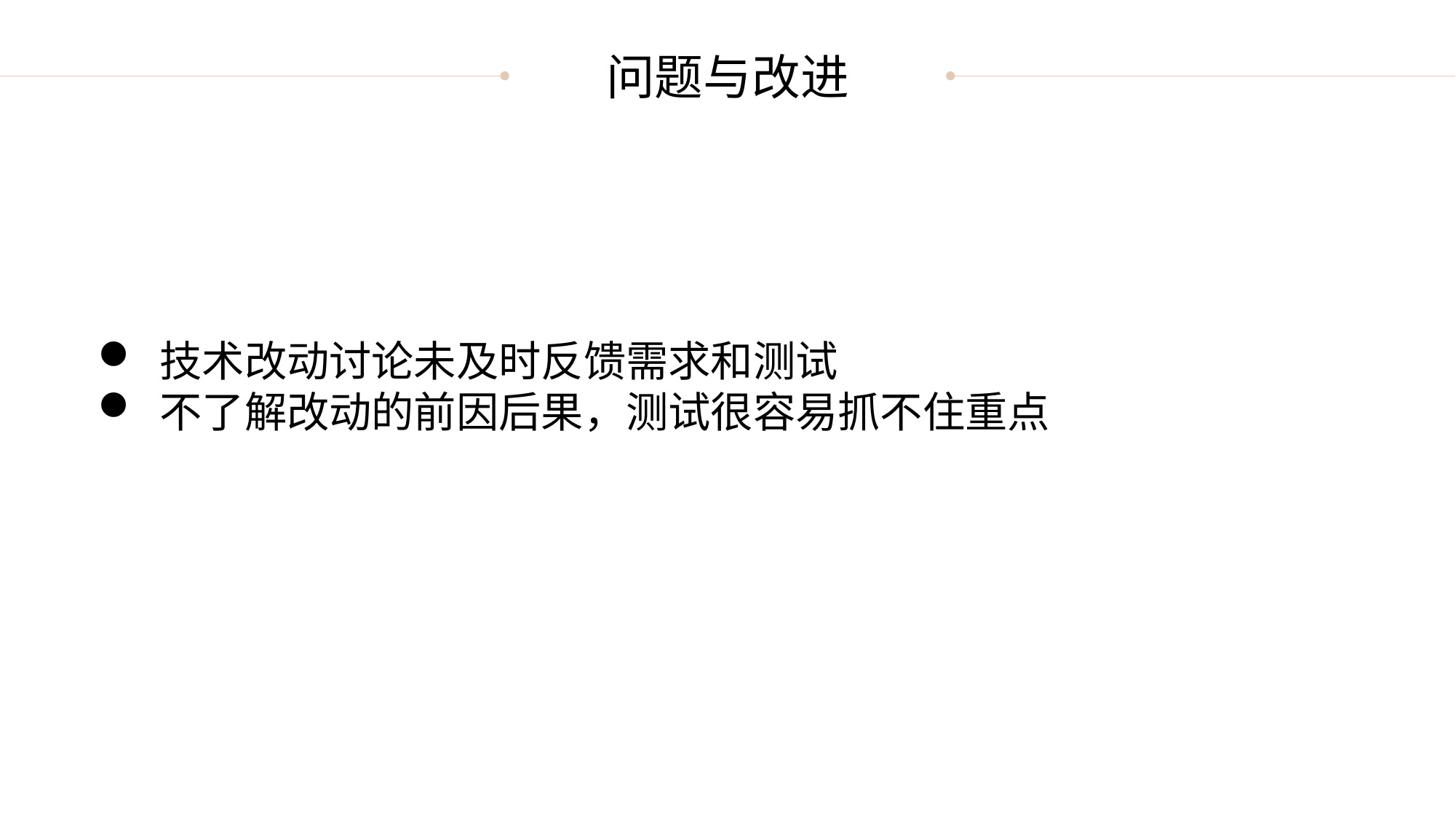

问题与改进

 技术改动讨论未及时反馈需求和测试
 不了解改动的前因后果，测试很容易抓不住重点